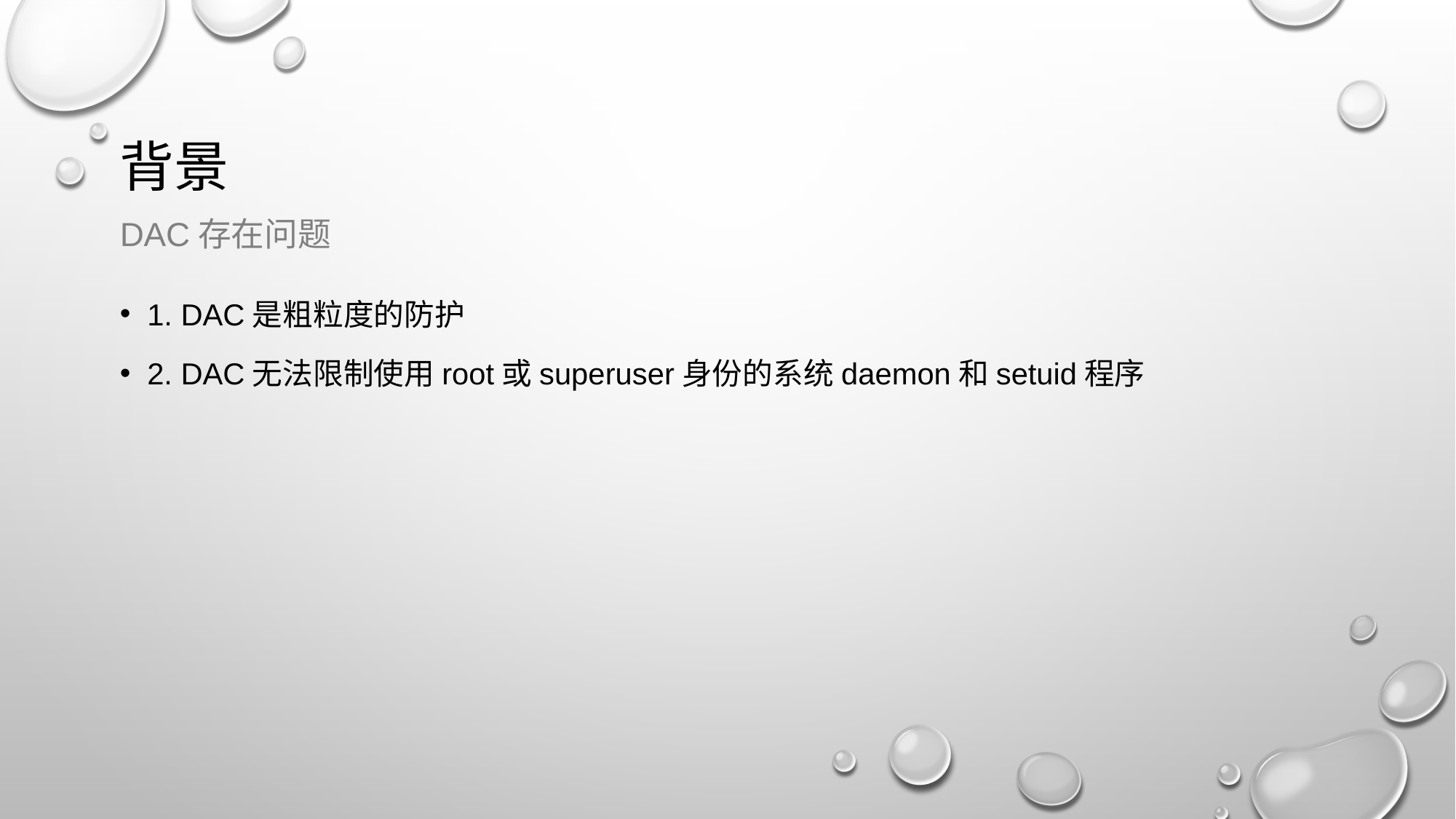

# 背景
DAC存在问题
1. DAC是粗粒度的防护
2. DAC无法限制使用root或superuser身份的系统daemon和setuid程序